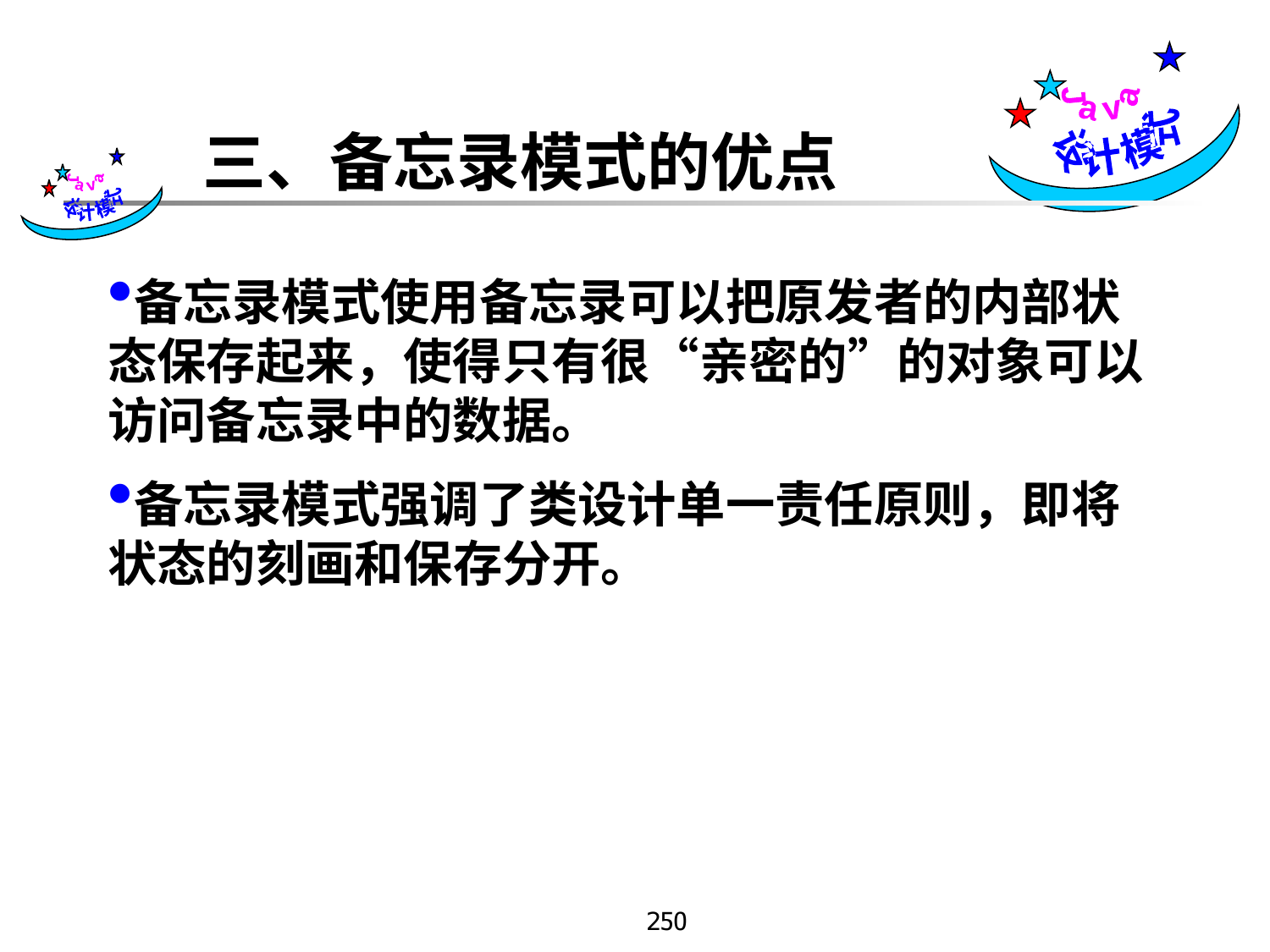

Java
设计模式

三、备忘录模式的优点

  Java
设计模式

备忘录模式使用备忘录可以把原发者的内部状态保存起来，使得只有很“亲密的”的对象可以访问备忘录中的数据。
备忘录模式强调了类设计单一责任原则，即将状态的刻画和保存分开。

250